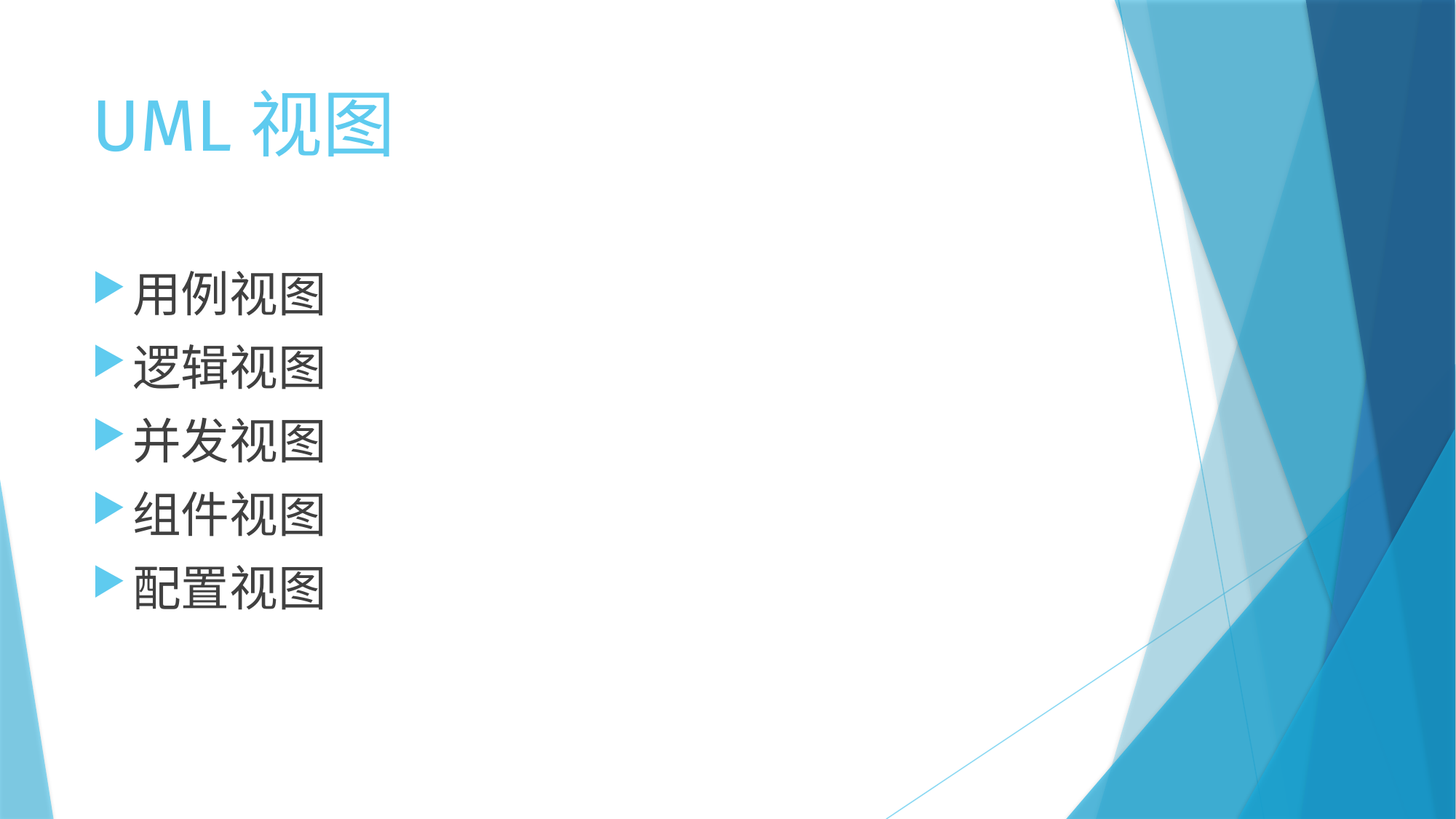

# UML视图
用例视图
逻辑视图
并发视图
组件视图
配置视图